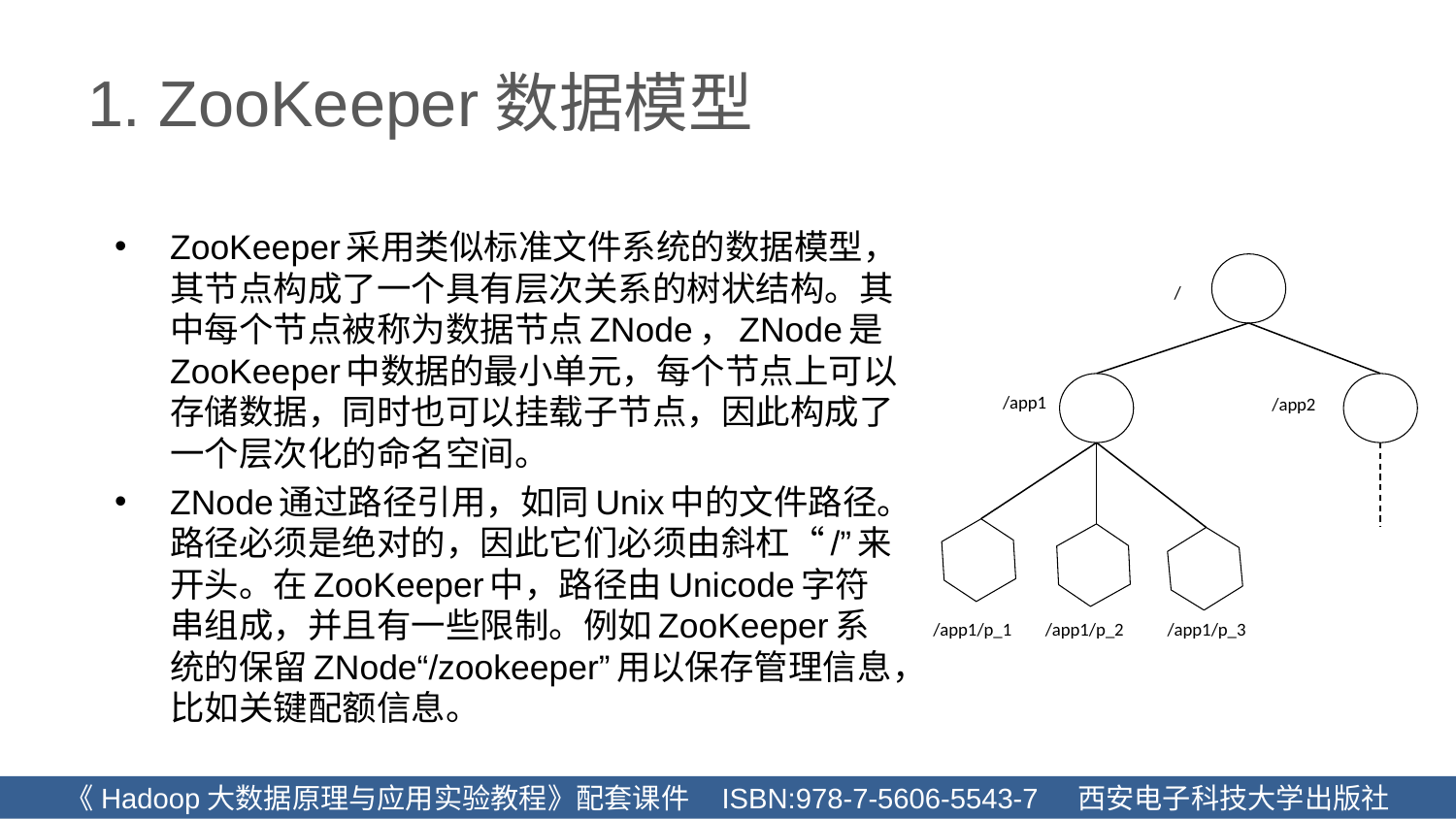

# 1. ZooKeeper数据模型
ZooKeeper采用类似标准文件系统的数据模型，其节点构成了一个具有层次关系的树状结构。其中每个节点被称为数据节点ZNode，ZNode是ZooKeeper中数据的最小单元，每个节点上可以存储数据，同时也可以挂载子节点，因此构成了一个层次化的命名空间。
ZNode通过路径引用，如同Unix中的文件路径。路径必须是绝对的，因此它们必须由斜杠“/”来开头。在ZooKeeper中，路径由Unicode字符串组成，并且有一些限制。例如ZooKeeper系统的保留ZNode“/zookeeper”用以保存管理信息，比如关键配额信息。

/

/app1
/app2

/app1/p_1
/app1/p_2
/app1/p_3